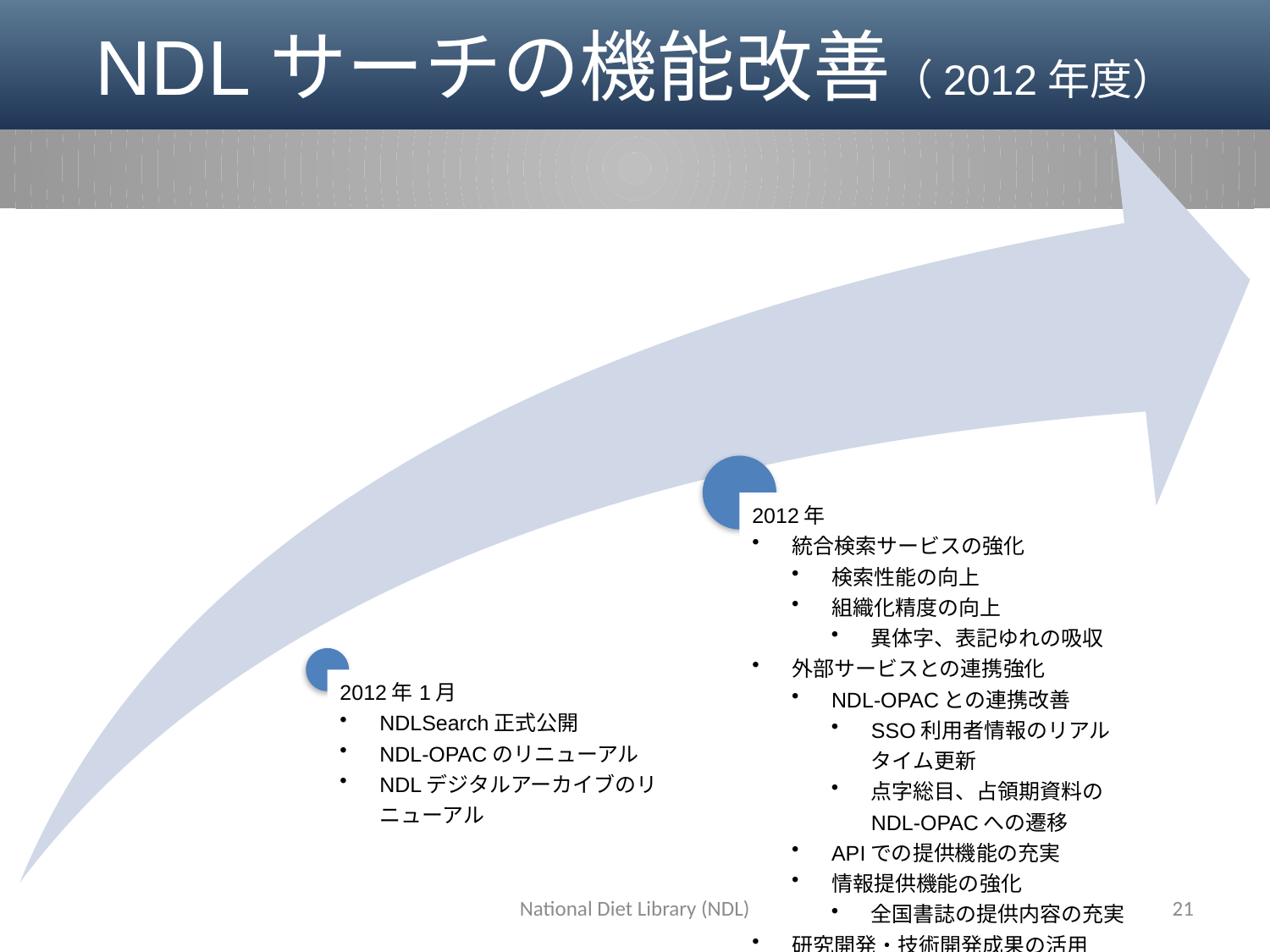

# NDLサーチの機能改善（2012年度）
2012年1月
2012年
外部サービスとの連携強化
検索性能の向上
情報提供機能の強化
NDL-OPACとの連携改善
組織化精度の向上
NDLSearch正式公開
NDL-OPACのリニューアル
組織化精度の向上
APIでの提供機能の充実
異体字、表記ゆれの吸収
全国書誌の提供内容の充実
統合検索サービスの強化
National Diet Library (NDL)
21